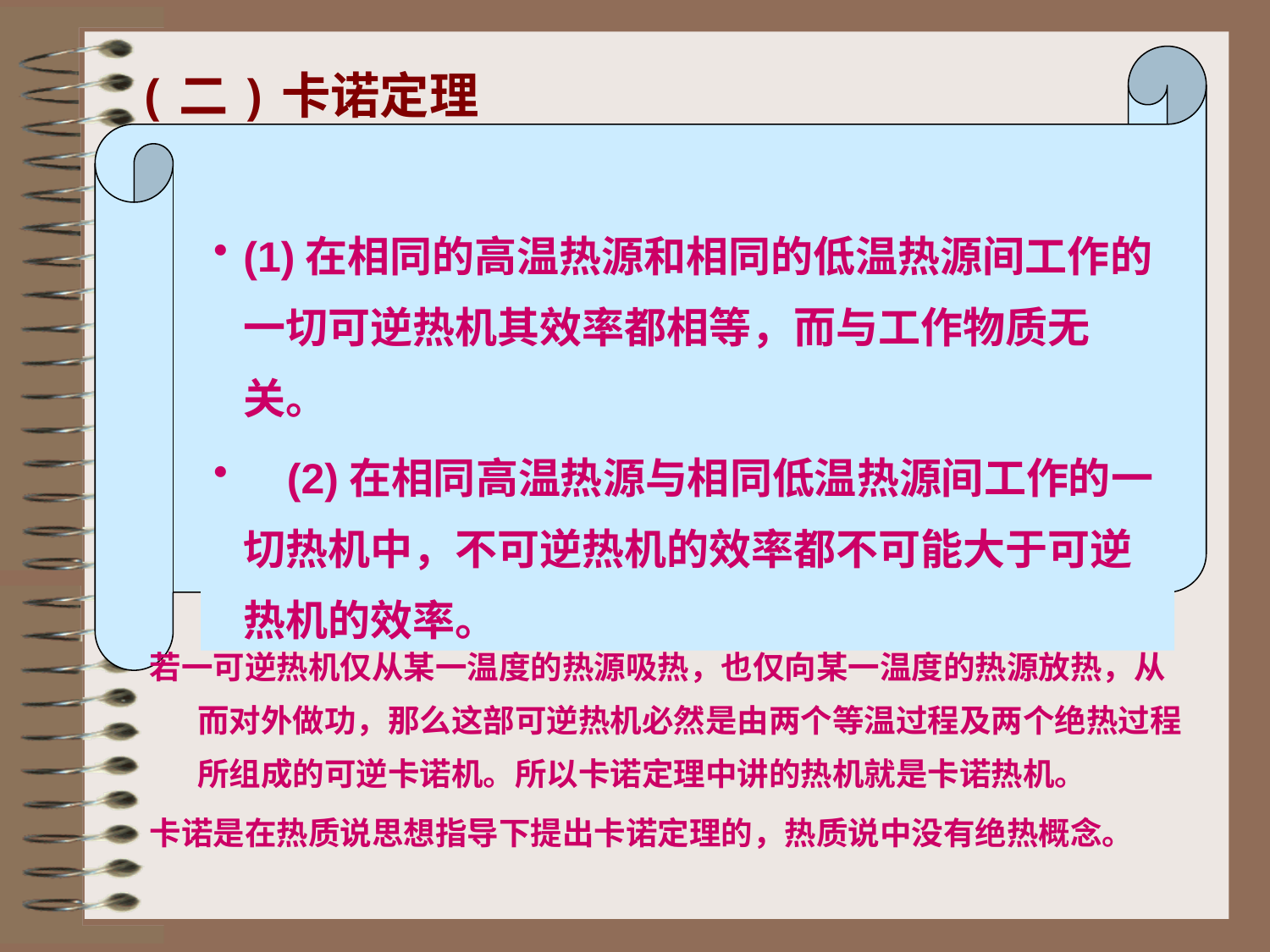

(二)卡诺定理

(1)在相同的高温热源和相同的低温热源间工作的一切可逆热机其效率都相等，而与工作物质无关。
    (2)在相同高温热源与相同低温热源间工作的一切热机中，不可逆热机的效率都不可能大于可逆热机的效率。
若一可逆热机仅从某一温度的热源吸热，也仅向某一温度的热源放热，从而对外做功，那么这部可逆热机必然是由两个等温过程及两个绝热过程所组成的可逆卡诺机。所以卡诺定理中讲的热机就是卡诺热机。
卡诺是在热质说思想指导下提出卡诺定理的，热质说中没有绝热概念。